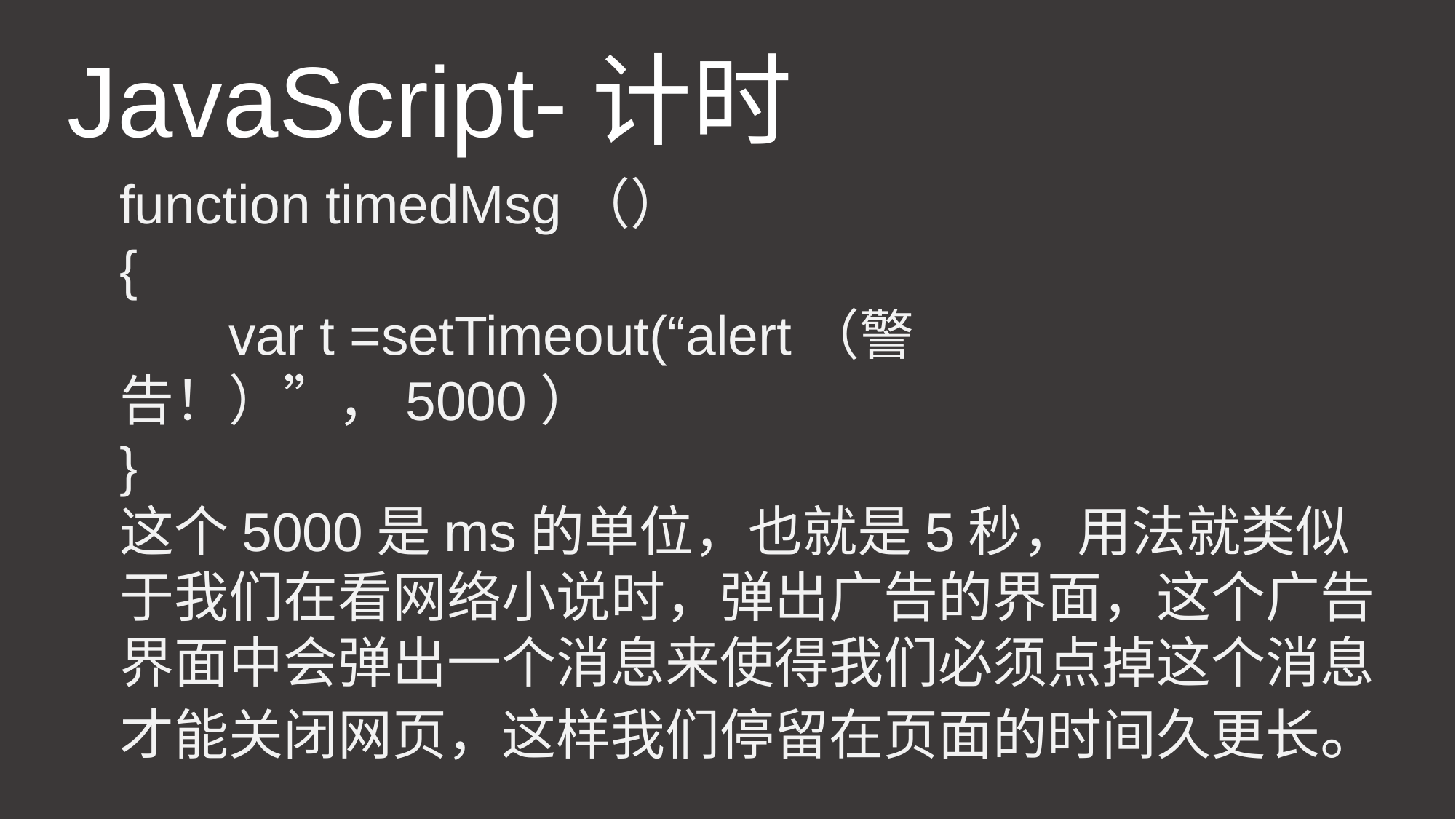

JavaScript-计时
function timedMsg（）
{
	var t =setTimeout(“alert（警告！）”，5000）
}
这个5000是ms的单位，也就是5秒，用法就类似于我们在看网络小说时，弹出广告的界面，这个广告界面中会弹出一个消息来使得我们必须点掉这个消息才能关闭网页，这样我们停留在页面的时间久更长。